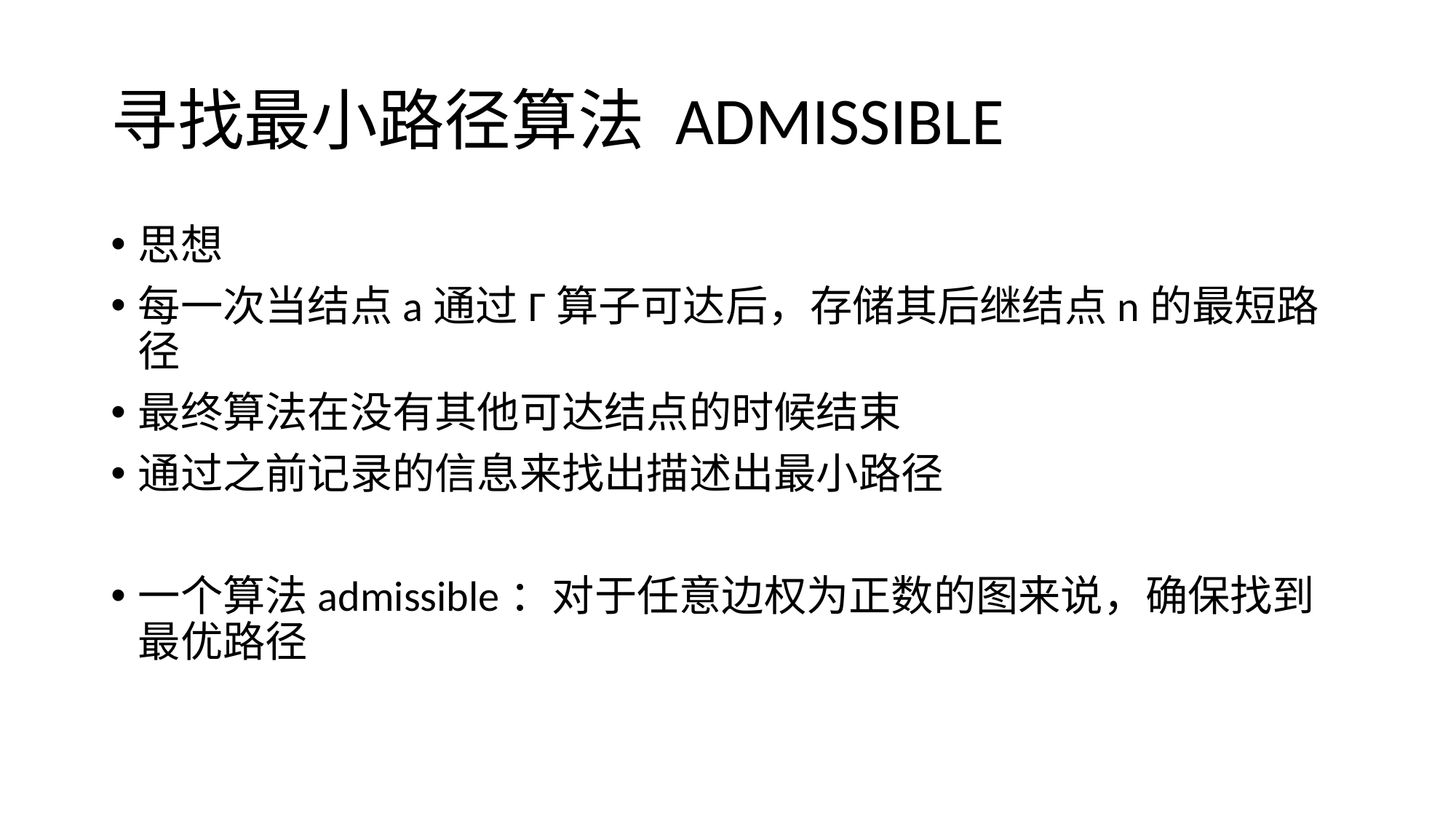

# 寻找最小路径算法 ADMISSIBLE
思想
每一次当结点a通过Γ算子可达后，存储其后继结点n的最短路径
最终算法在没有其他可达结点的时候结束
通过之前记录的信息来找出描述出最小路径

一个算法admissible：对于任意边权为正数的图来说，确保找到最优路径